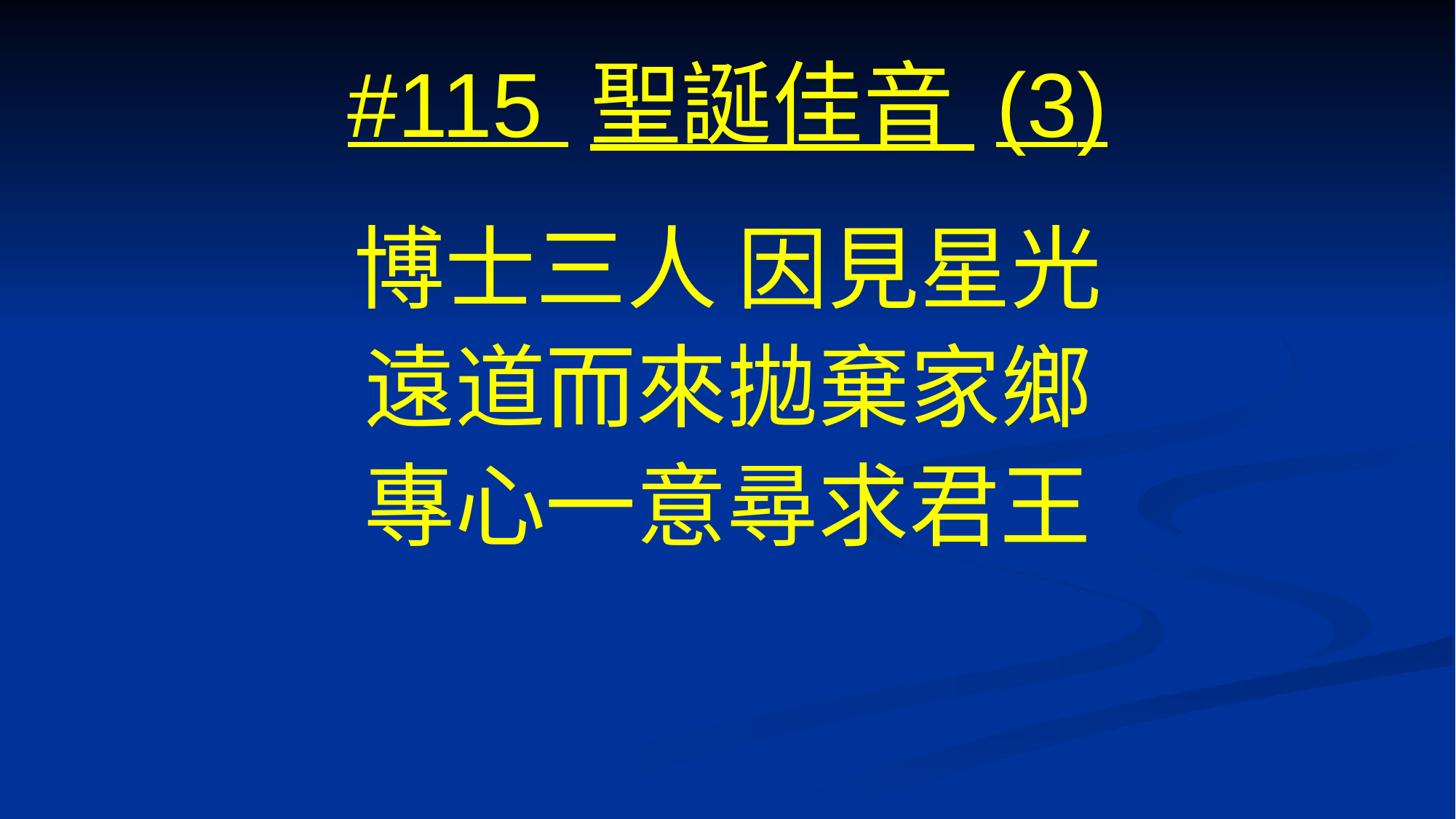

# #115 聖誕佳音 (3)
博士三人 因見星光
遠道而來拋棄家鄉
專心一意尋求君王